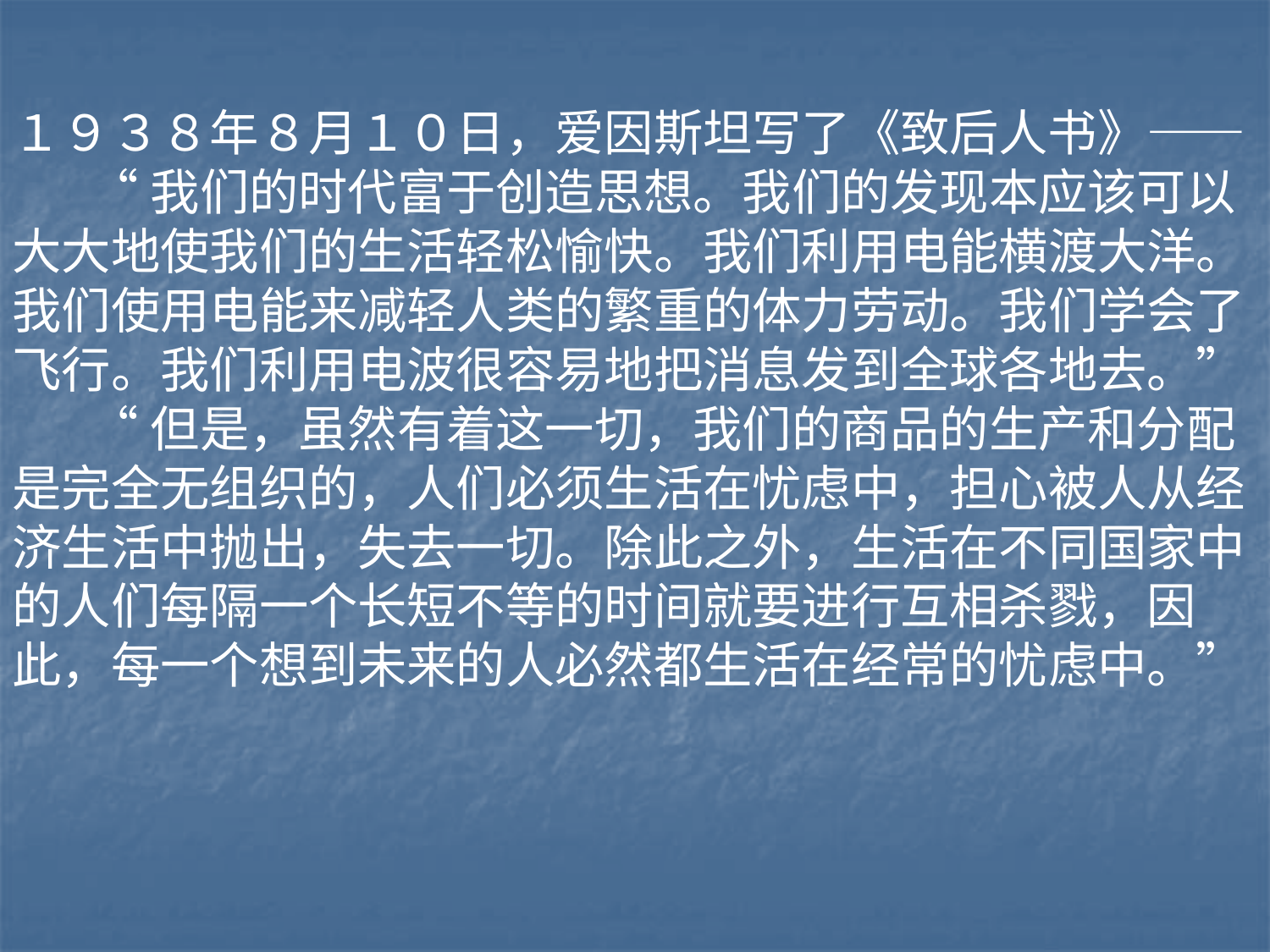

１９３８年８月１０日，爱因斯坦写了《致后人书》——
       “我们的时代富于创造思想。我们的发现本应该可以大大地使我们的生活轻松愉快。我们利用电能横渡大洋。我们使用电能来减轻人类的繁重的体力劳动。我们学会了飞行。我们利用电波很容易地把消息发到全球各地去。”
       “但是，虽然有着这一切，我们的商品的生产和分配是完全无组织的，人们必须生活在忧虑中，担心被人从经济生活中抛出，失去一切。除此之外，生活在不同国家中的人们每隔一个长短不等的时间就要进行互相杀戮，因此，每一个想到未来的人必然都生活在经常的忧虑中。”